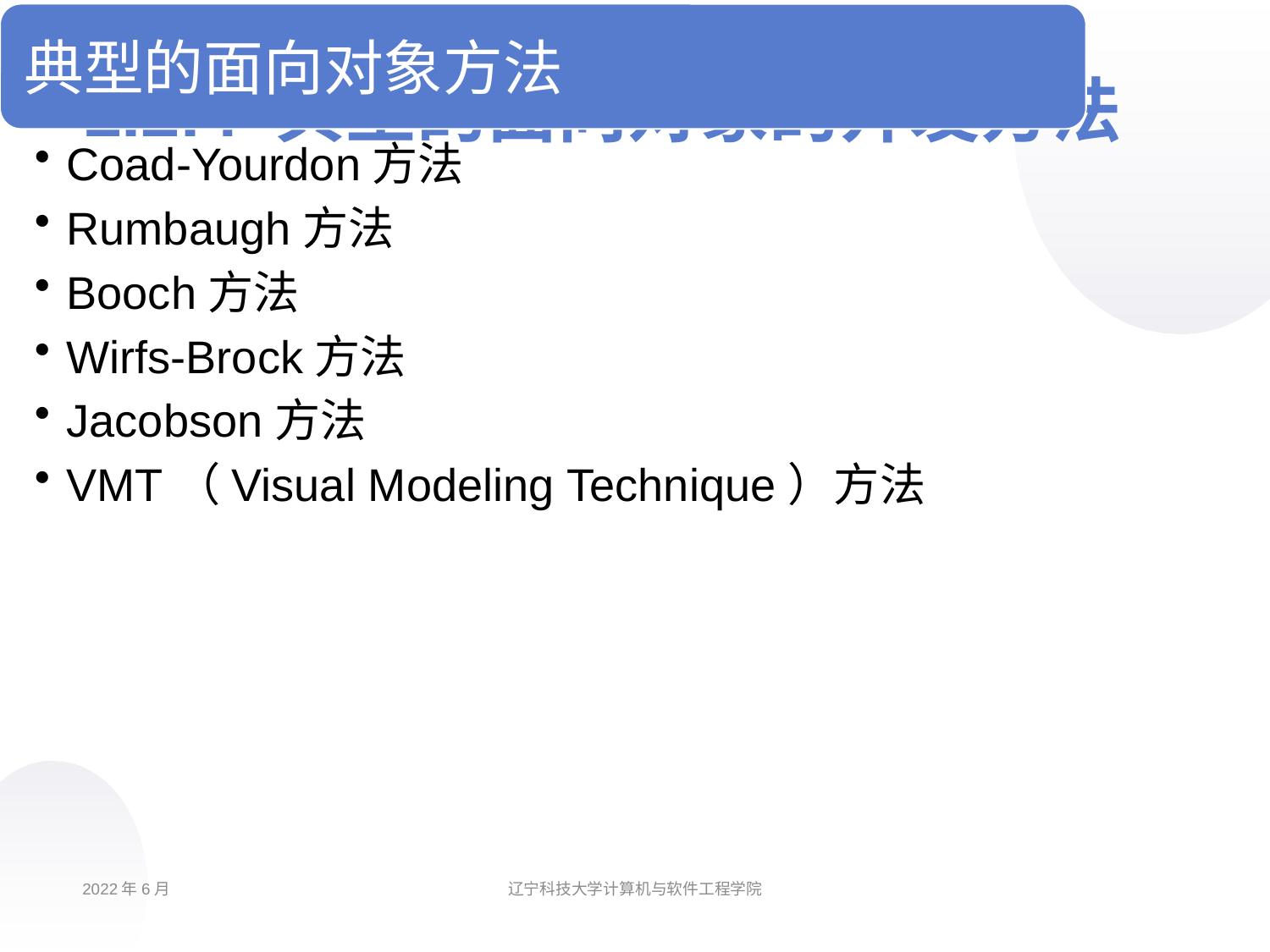

# 1.2.4 典型的面向对象的开发方法
典型的面向对象方法
Coad-Yourdon方法
Rumbaugh方法
Booch方法
Wirfs-Brock方法
Jacobson方法
VMT（Visual Modeling Technique）方法

2022年6月
辽宁科技大学计算机与软件工程学院
121